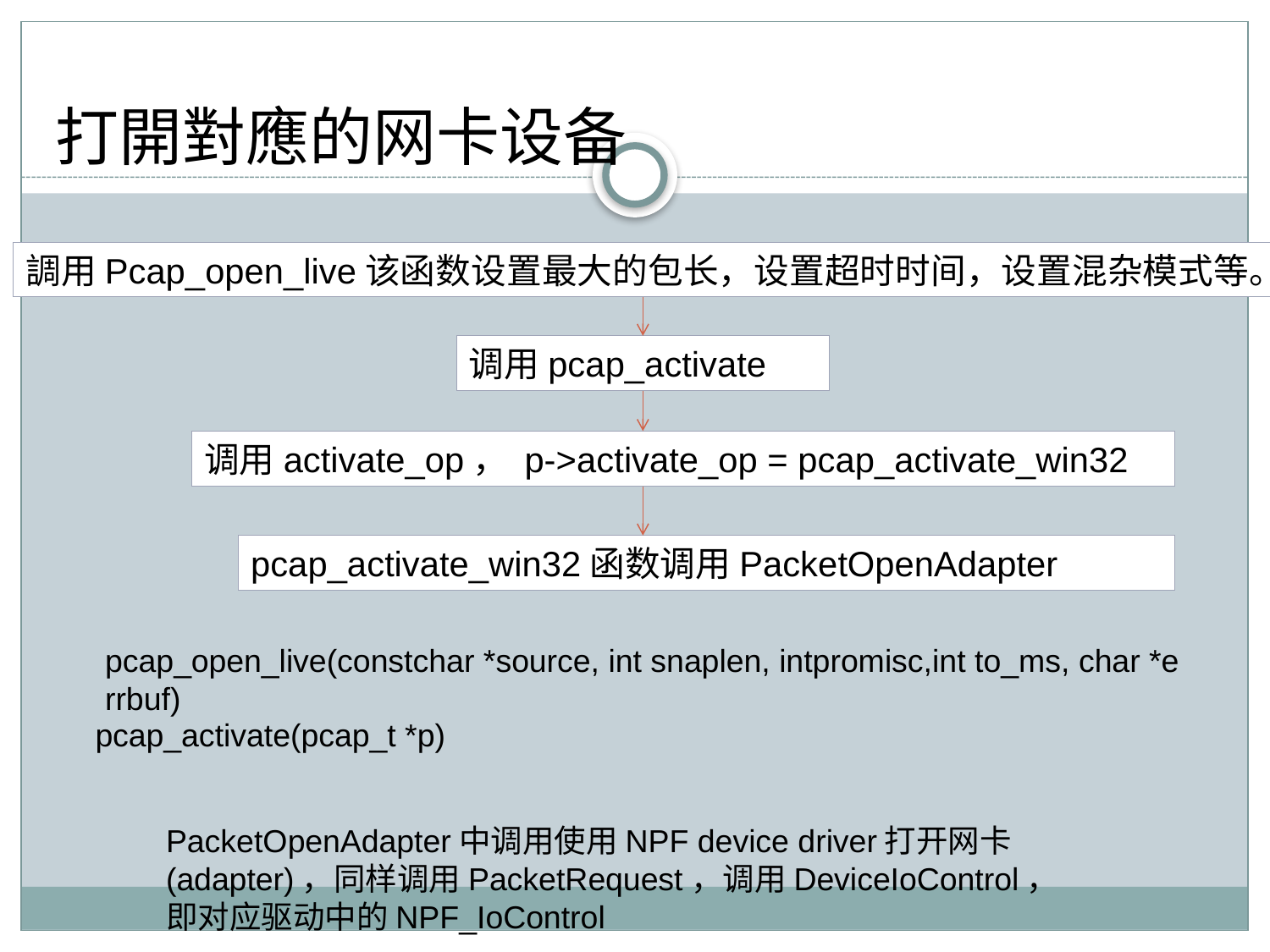

打開對應的网卡设备
調用Pcap_open_live该函数设置最大的包长，设置超时时间，设置混杂模式等。
调用pcap_activate
调用activate_op， p->activate_op = pcap_activate_win32
pcap_activate_win32函数调用PacketOpenAdapter
pcap_open_live(constchar *source, int snaplen, intpromisc,int to_ms, char *errbuf)
pcap_activate(pcap_t *p)
PacketOpenAdapter中调用使用NPF device driver打开网卡(adapter)，同样调用PacketRequest，调用DeviceIoControl，即对应驱动中的NPF_IoControl